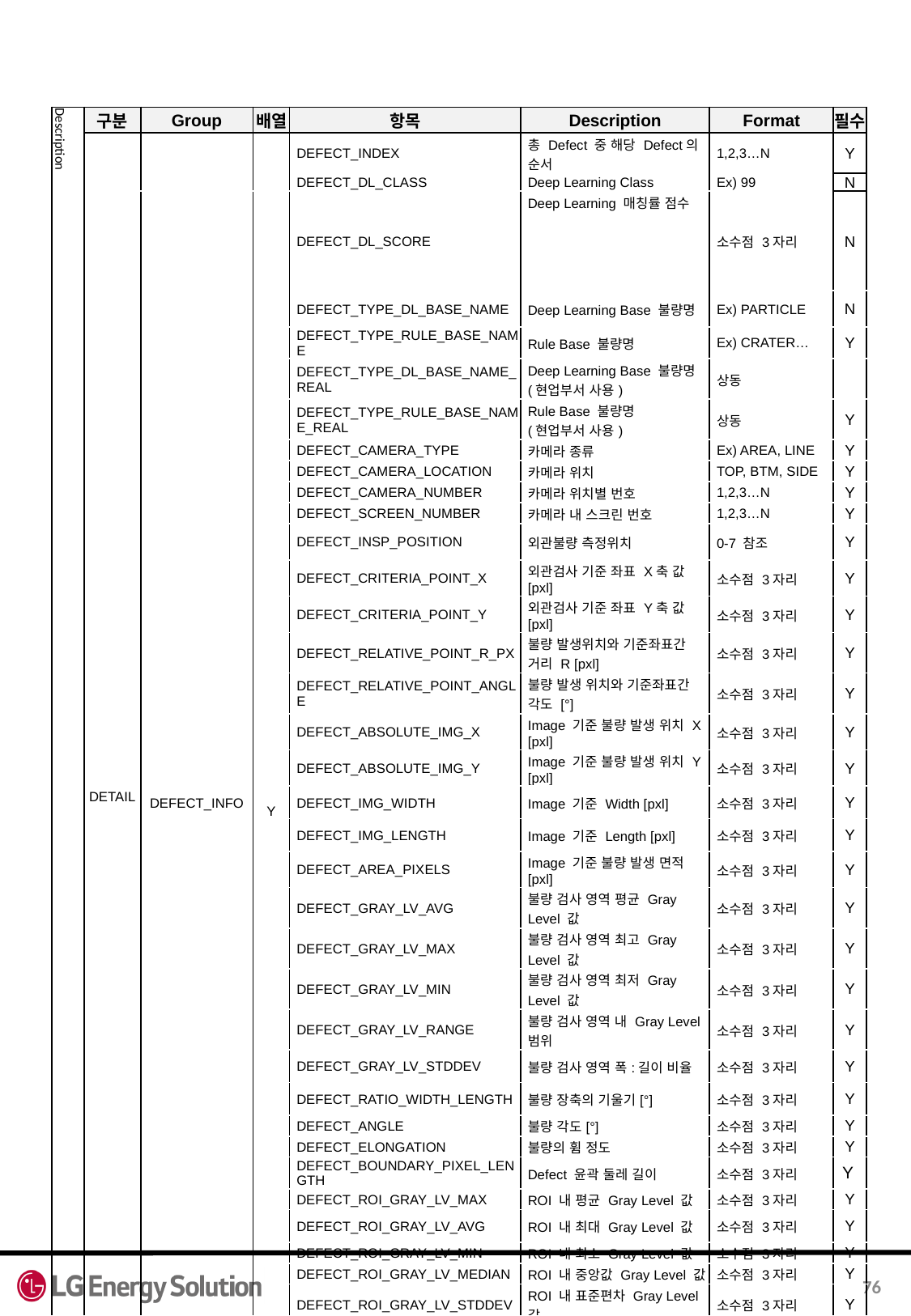

| Description | 구분 | Group | 배열 | 항목 | Description | Format | 필수 |
| --- | --- | --- | --- | --- | --- | --- | --- |
|  | DETAIL |  |  | DEFECT\_INDEX | 총 Defect 중 해당 Defect의 순서 | 1,2,3…N | Y |
|  |  |  |  | DEFECT\_DL\_CLASS | Deep Learning Class | Ex) 99 | N |
|  |  | DEFECT\_INFO | Y | DEFECT\_DL\_SCORE | Deep Learning 매칭률 점수 | 소수점 3자리 | N |
|  |  |  |  | DEFECT\_TYPE\_DL\_BASE\_NAME | Deep Learning Base 불량명 | Ex) PARTICLE | N |
|  |  |  |  | DEFECT\_TYPE\_RULE\_BASE\_NAME | Rule Base 불량명 | Ex) CRATER… | Y |
|  |  |  |  | DEFECT\_TYPE\_DL\_BASE\_NAME\_REAL | Deep Learning Base 불량명 (현업부서 사용) | 상동 |  |
|  |  |  |  | DEFECT\_TYPE\_RULE\_BASE\_NAME\_REAL | Rule Base 불량명 (현업부서 사용) | 상동 | Y |
|  |  |  |  | DEFECT\_CAMERA\_TYPE | 카메라 종류 | Ex) AREA, LINE | Y |
|  |  |  |  | DEFECT\_CAMERA\_LOCATION | 카메라 위치 | TOP, BTM, SIDE | Y |
|  |  |  |  | DEFECT\_CAMERA\_NUMBER | 카메라 위치별 번호 | 1,2,3…N | Y |
|  |  |  |  | DEFECT\_SCREEN\_NUMBER | 카메라 내 스크린 번호 | 1,2,3…N | Y |
|  |  |  |  | DEFECT\_INSP\_POSITION | 외관불량 측정위치 | 0-7 참조 | Y |
|  |  |  |  | DEFECT\_CRITERIA\_POINT\_X | 외관검사 기준 좌표 X축 값 [pxl] | 소수점 3자리 | Y |
|  |  |  |  | DEFECT\_CRITERIA\_POINT\_Y | 외관검사 기준 좌표 Y축 값 [pxl] | 소수점 3자리 | Y |
|  |  |  |  | DEFECT\_RELATIVE\_POINT\_R\_PX | 불량 발생위치와 기준좌표간 거리 R [pxl] | 소수점 3자리 | Y |
|  |  |  |  | DEFECT\_RELATIVE\_POINT\_ANGLE | 불량 발생 위치와 기준좌표간 각도 [°] | 소수점 3자리 | Y |
|  |  |  |  | DEFECT\_ABSOLUTE\_IMG\_X | Image 기준 불량 발생 위치 X [pxl] | 소수점 3자리 | Y |
|  |  |  |  | DEFECT\_ABSOLUTE\_IMG\_Y | Image 기준 불량 발생 위치 Y [pxl] | 소수점 3자리 | Y |
|  |  |  |  | DEFECT\_IMG\_WIDTH | Image 기준 Width [pxl] | 소수점 3자리 | Y |
|  |  |  |  | DEFECT\_IMG\_LENGTH | Image 기준 Length [pxl] | 소수점 3자리 | Y |
|  |  |  |  | DEFECT\_AREA\_PIXELS | Image 기준 불량 발생 면적 [pxl] | 소수점 3자리 | Y |
|  |  |  |  | DEFECT\_GRAY\_LV\_AVG | 불량 검사 영역 평균 Gray Level 값 | 소수점 3자리 | Y |
|  |  |  |  | DEFECT\_GRAY\_LV\_MAX | 불량 검사 영역 최고 Gray Level 값 | 소수점 3자리 | Y |
|  |  |  |  | DEFECT\_GRAY\_LV\_MIN | 불량 검사 영역 최저 Gray Level 값 | 소수점 3자리 | Y |
|  |  |  |  | DEFECT\_GRAY\_LV\_RANGE | 불량 검사 영역 내 Gray Level 범위 | 소수점 3자리 | Y |
|  |  |  |  | DEFECT\_GRAY\_LV\_STDDEV | 불량 검사 영역 폭:길이 비율 | 소수점 3자리 | Y |
|  |  |  |  | DEFECT\_RATIO\_WIDTH\_LENGTH | 불량 장축의 기울기[°] | 소수점 3자리 | Y |
|  |  |  |  | DEFECT\_ANGLE | 불량 각도[°] | 소수점 3자리 | Y |
|  |  |  |  | DEFECT\_ELONGATION | 불량의 휨 정도 | 소수점 3자리 | Y |
|  |  |  |  | DEFECT\_BOUNDARY\_PIXEL\_LENGTH | Defect 윤곽 둘레 길이 | 소수점 3자리 | Y |
|  |  |  |  | DEFECT\_ROI\_GRAY\_LV\_MAX | ROI 내 평균 Gray Level 값 | 소수점 3자리 | Y |
|  |  |  |  | DEFECT\_ROI\_GRAY\_LV\_AVG | ROI 내 최대 Gray Level 값 | 소수점 3자리 | Y |
|  |  |  |  | DEFECT\_ROI\_GRAY\_LV\_MIN | ROI 내 최소 Gray Level 값 | 소수점 3자리 | Y |
|  |  |  |  | DEFECT\_ROI\_GRAY\_LV\_MEDIAN | ROI 내 중앙값 Gray Level 값 | 소수점 3자리 | Y |
|  |  |  |  | DEFECT\_ROI\_GRAY\_LV\_STDDEV | ROI 내 표준편차 Gray Level 값 | 소수점 3자리 | Y |
|  |  |  |  | DEFECT\_CELL\_POSITION | Cell 위치 구분 | FRONT, REAR | N |
|  |  |  |  | DEFECT\_INOUT | 외관 판정 유무 | OUT, IN | N |
|  |  |  |  | DEFECT\_CROP\_IMAGE\_FILE\_NAME | 외관 불량 Crop 이미지 | “4.Image 참조” | Y |
| Notice | 1. VALUE 값 ARRAY 처리 항목 : DIMENSION\_REASON\_ALL, APPEARANCE\_REASON\_ALL 2. 2장 Image 당 1개 Cell 정보 생성할 경우 IQ 정보 : 각 Image 별 생성, 치수 좌표정보 : 1번 Image 는 START 정보만, 2번 Image는 END 정보만 기입한다. “ INSP MSG Format Sample “ 참조 3. CELL\_COUNT\_NO는 자정을 기준으로 초기화한다. 4. 7. DEFECT\_INOUT: 외관 판정 유무(OUT or IN) IN=Bypass, OUT=배출/Marking |  |  |  |  |  |  |
76